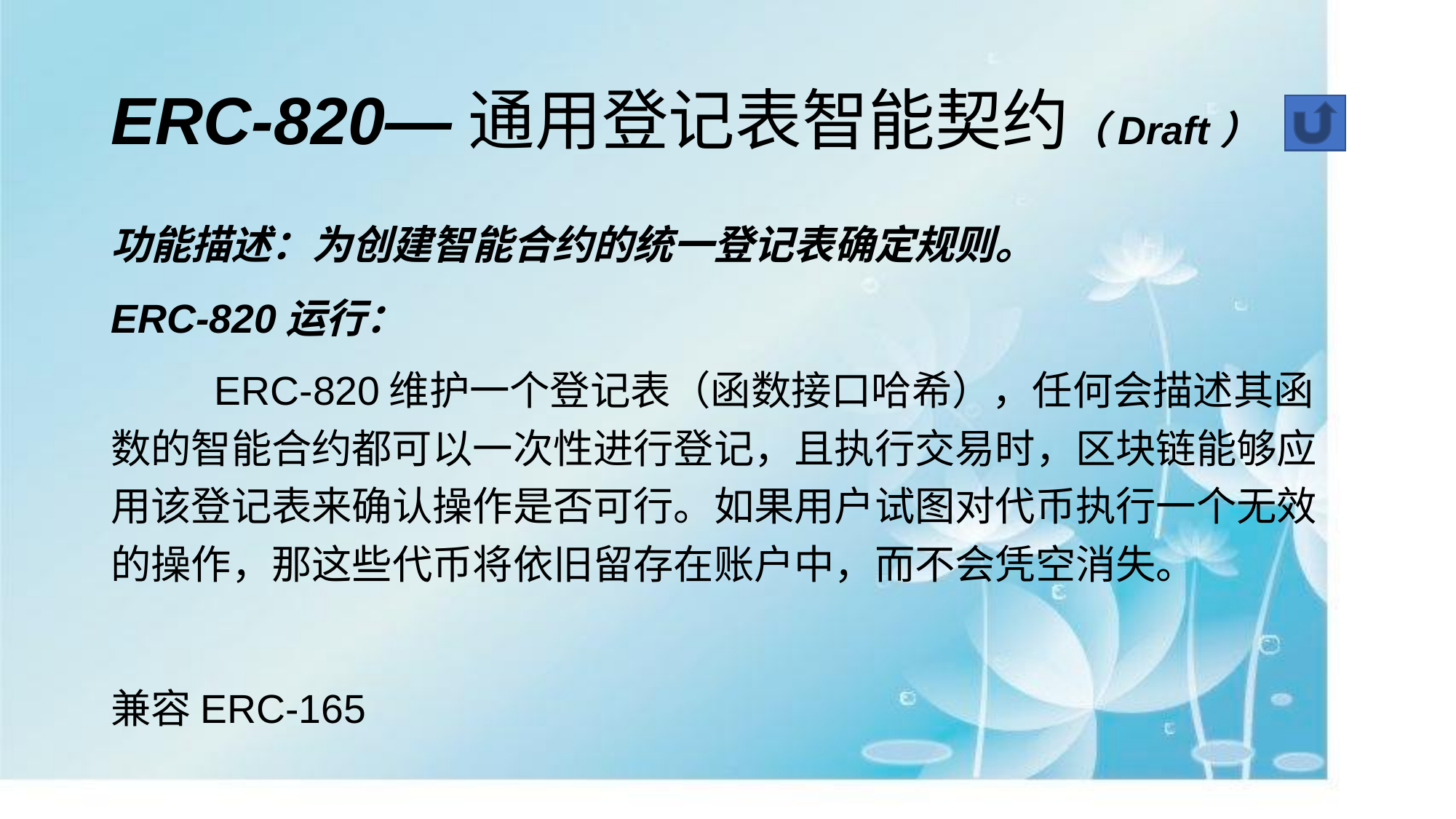

# ERC-820—通用登记表智能契约（Draft）

功能描述：为创建智能合约的统一登记表确定规则。
ERC-820运行：
	ERC-820维护一个登记表（函数接口哈希），任何会描述其函数的智能合约都可以一次性进行登记，且执行交易时，区块链能够应用该登记表来确认操作是否可行。如果用户试图对代币执行一个无效的操作，那这些代币将依旧留存在账户中，而不会凭空消失。

兼容ERC-165